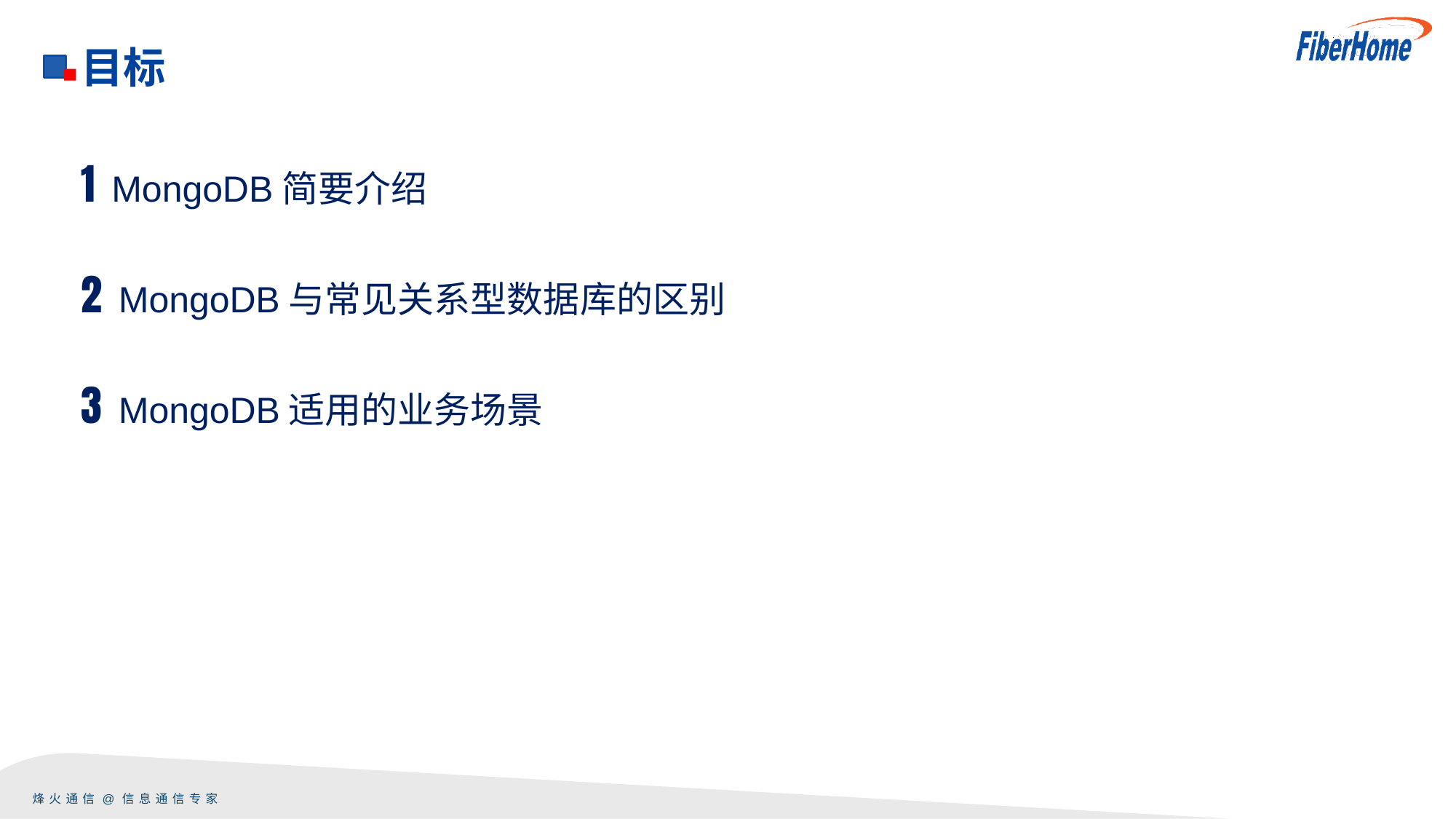

目标
1  MongoDB简要介绍
2  MongoDB与常见关系型数据库的区别
3  MongoDB适用的业务场景